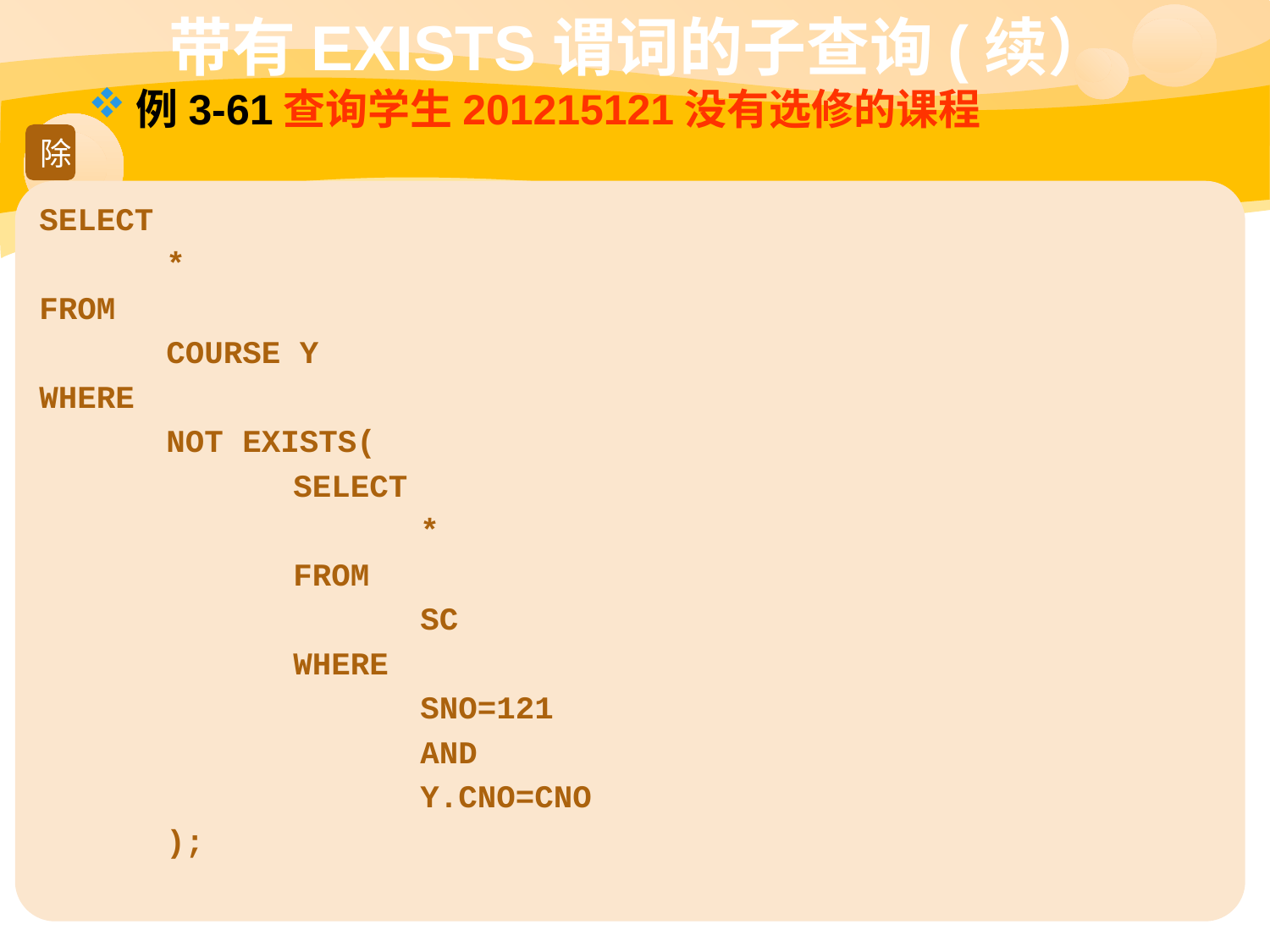

带有EXISTS谓词的子查询(续）
例3-61查询学生201215121没有选修的课程
除
SELECT
	*
FROM
	COURSE Y
WHERE
	NOT EXISTS(
		SELECT
			*
		FROM
			SC
		WHERE
			SNO=121
			AND
			Y.CNO=CNO
	);